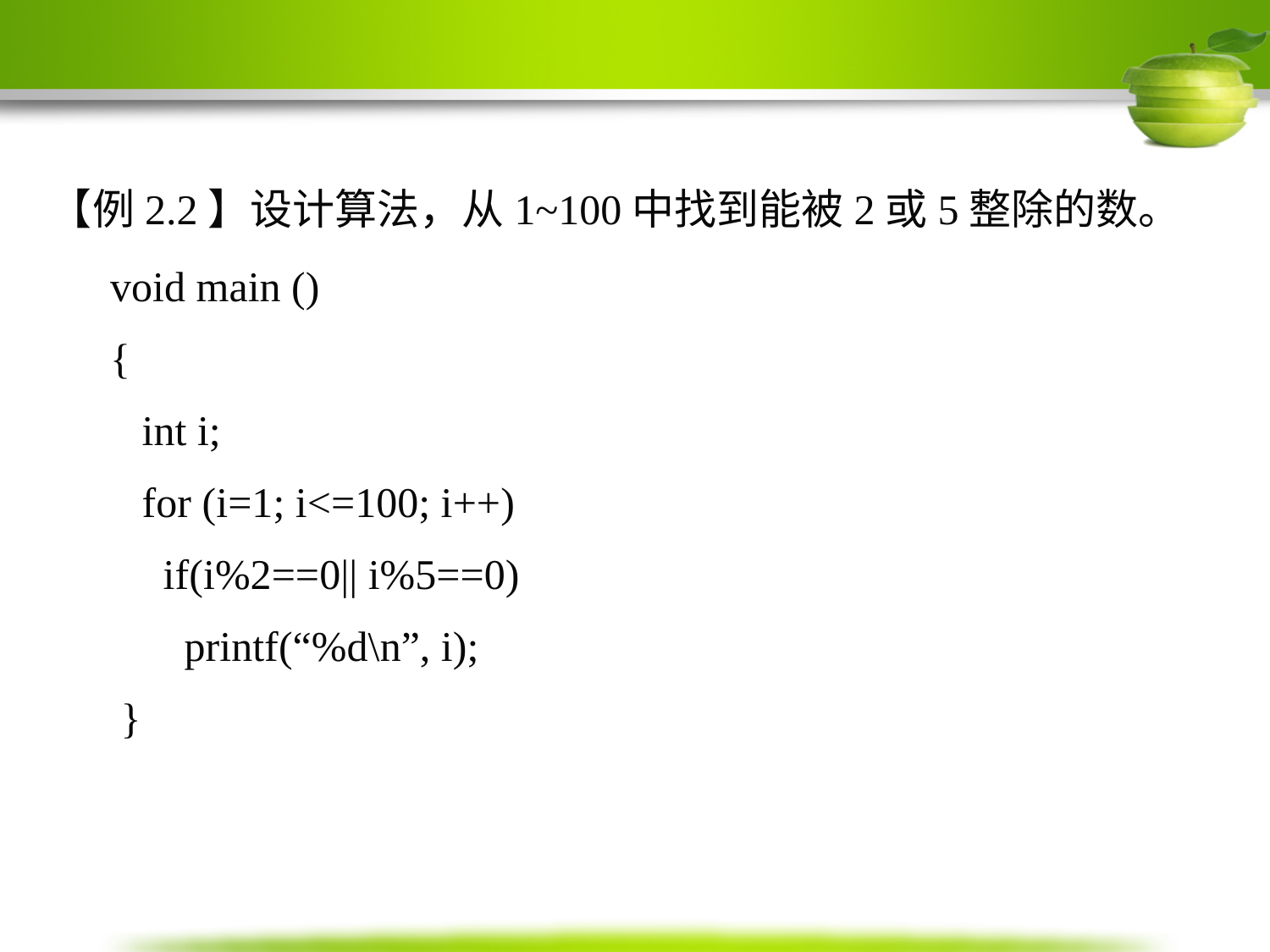

【例2.2】设计算法，从1~100中找到能被2或5整除的数。
void main ()
{
   int i;
   for (i=1; i<=100; i++)
     if(i%2==0|| i%5==0)
       printf(“%d\n”, i);
 }